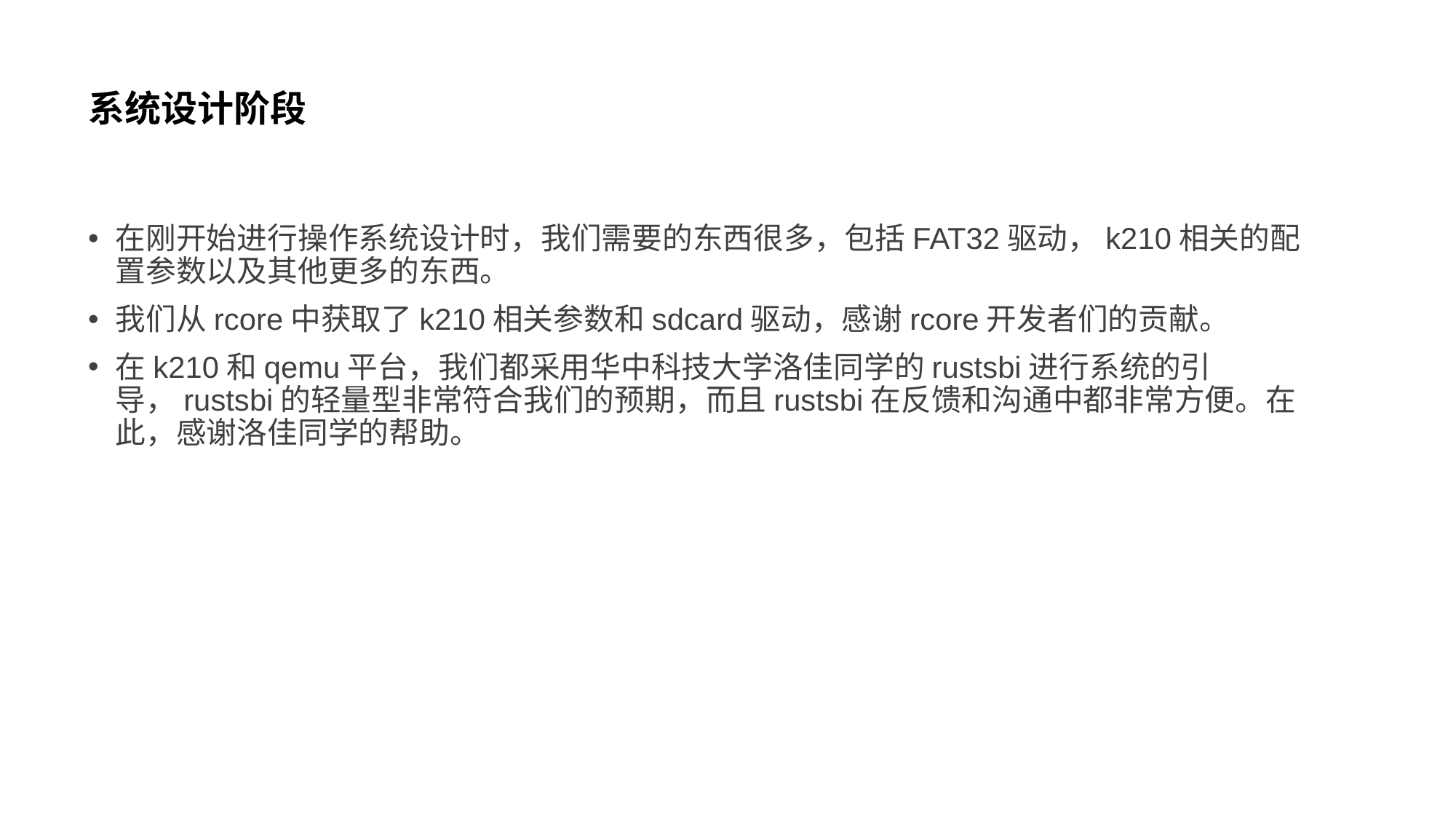

# 系统设计阶段
在刚开始进行操作系统设计时，我们需要的东西很多，包括FAT32驱动，k210相关的配置参数以及其他更多的东西。
我们从rcore中获取了k210相关参数和sdcard驱动，感谢rcore开发者们的贡献。
在k210和qemu平台，我们都采用华中科技大学洛佳同学的rustsbi进行系统的引导，rustsbi的轻量型非常符合我们的预期，而且rustsbi在反馈和沟通中都非常方便。在此，感谢洛佳同学的帮助。